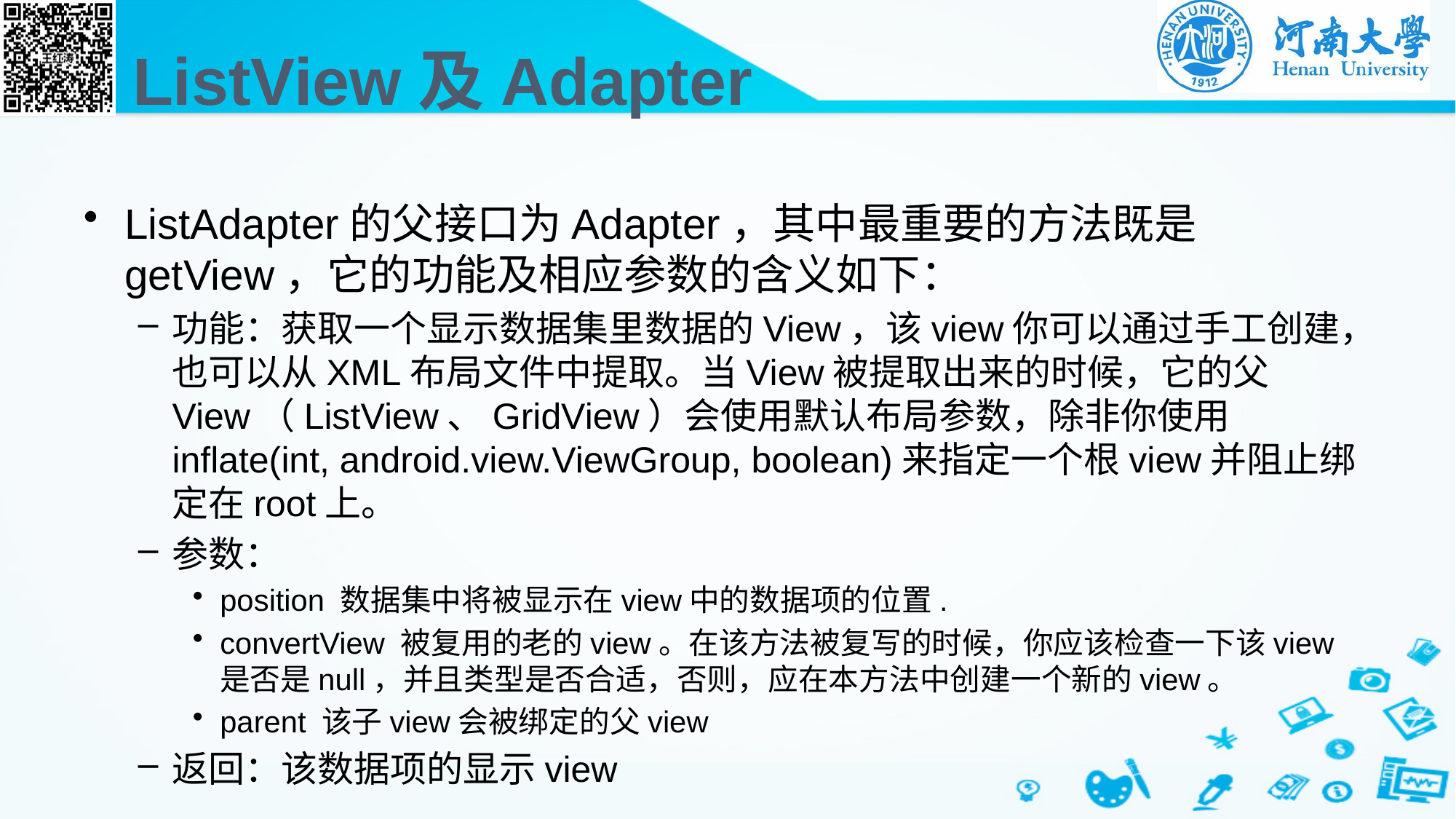

# ListView及Adapter
ListAdapter的父接口为Adapter，其中最重要的方法既是getView，它的功能及相应参数的含义如下：
功能：获取一个显示数据集里数据的View，该view你可以通过手工创建，也可以从XML布局文件中提取。当View被提取出来的时候，它的父View（ListView、GridView）会使用默认布局参数，除非你使用inflate(int, android.view.ViewGroup, boolean)来指定一个根view并阻止绑定在root上。
参数：
position 数据集中将被显示在view中的数据项的位置.
convertView 被复用的老的view。在该方法被复写的时候，你应该检查一下该view是否是null，并且类型是否合适，否则，应在本方法中创建一个新的view。
parent 该子view会被绑定的父view
返回：该数据项的显示view